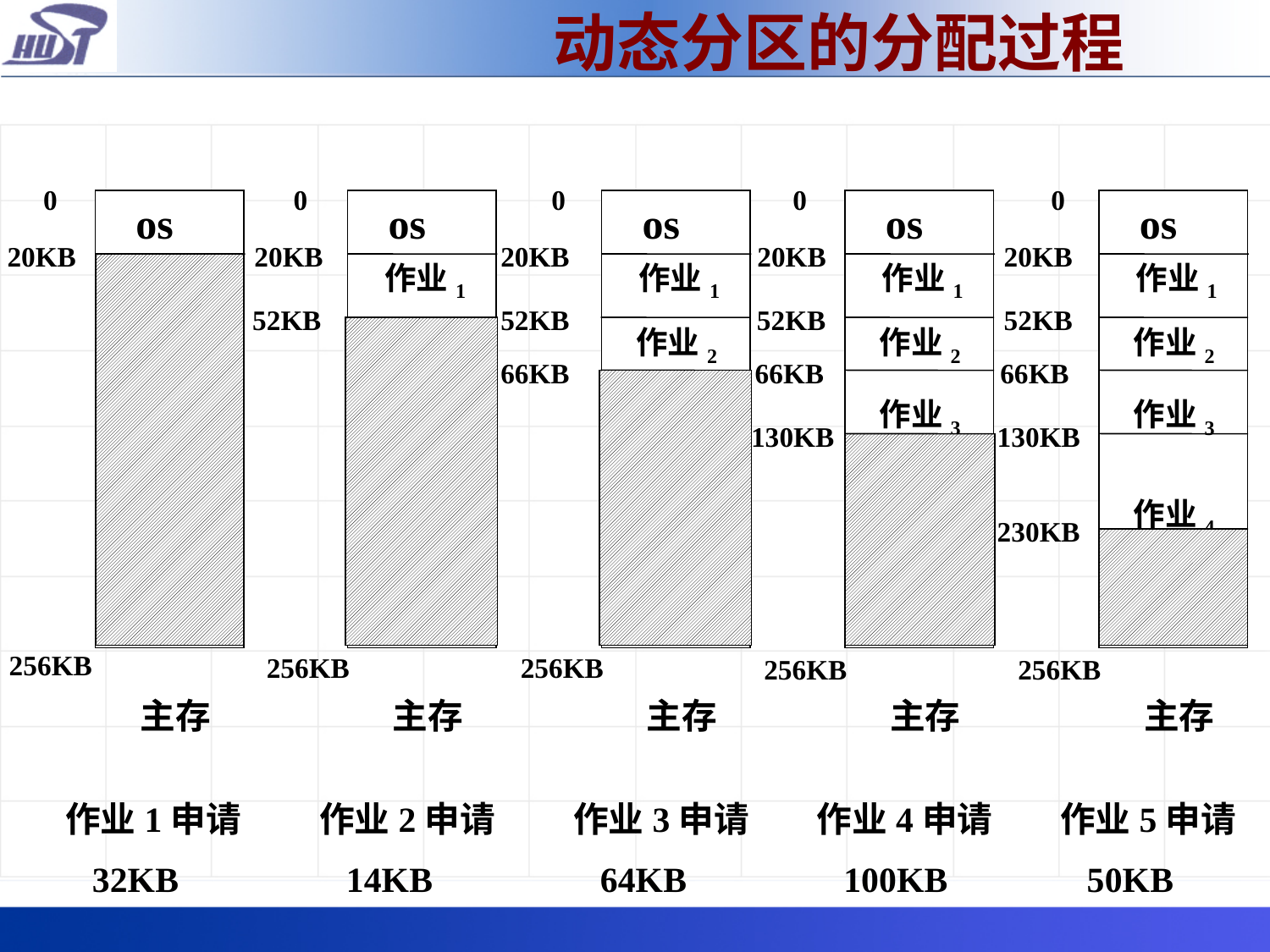

动态分区的分配过程
  0
       os

20KB

256KB
主存
  0
       os
  作业1

20KB

52KB

256KB
主存
  0
       os
  作业1
  作业2

20KB

52KB

66KB

256KB
主存
  0
       os
  作业1
  作业2
  作业3

20KB

52KB

66KB

130KB

256KB
主存
  0
       os
  作业1
  作业2
  作业3

  作业4

20KB

52KB

66KB

130KB

230KB

256KB
主存
作业1申请
   32KB
作业2申请
   14KB
作业3申请
   64KB
作业4申请
   100KB
作业5申请
   50KB